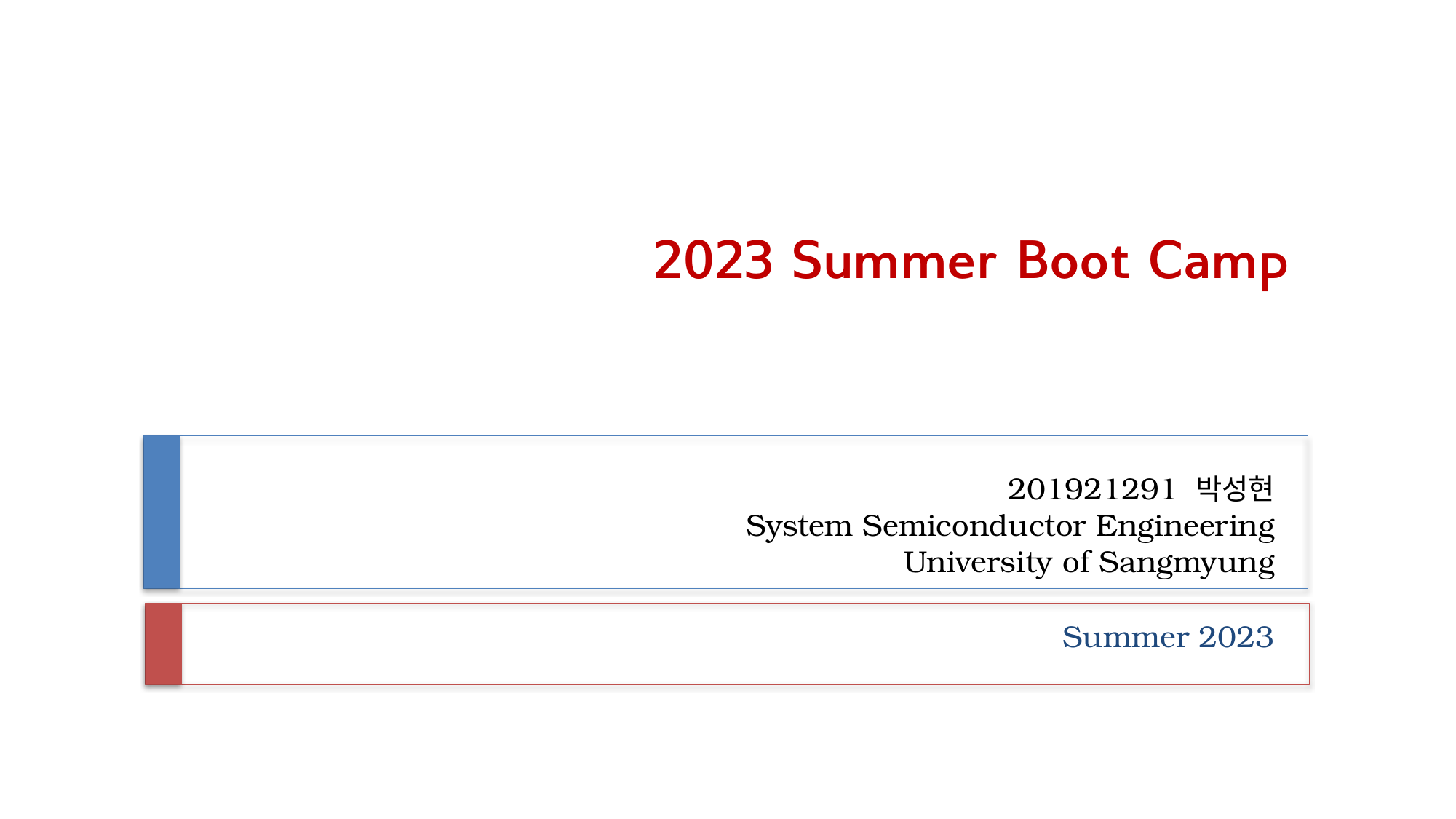

2023 Summer Boot Camp
# 201921291 박성현 System Semiconductor Engineering University of Sangmyung
Summer 2023